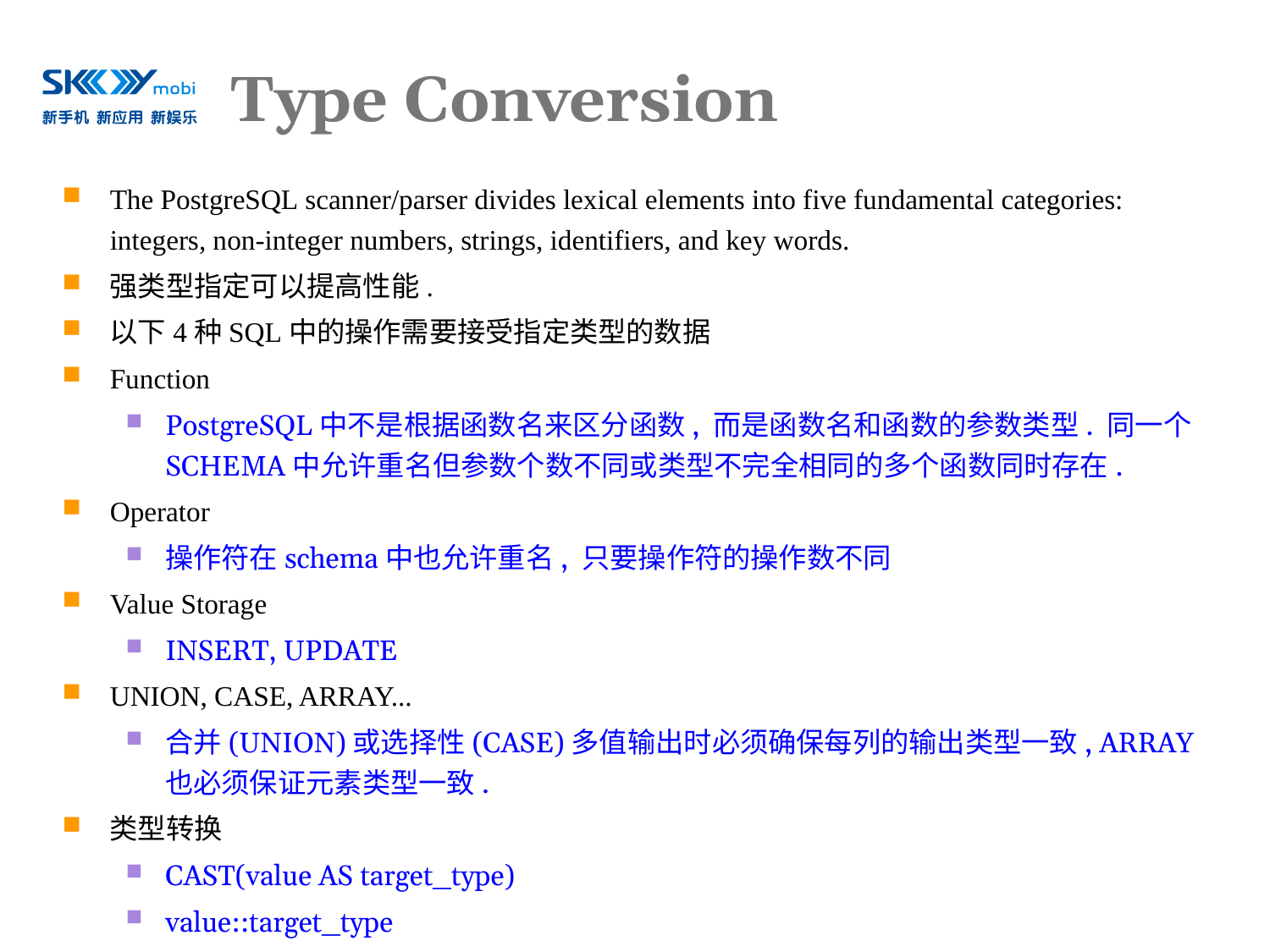

# Type Conversion
The PostgreSQL scanner/parser divides lexical elements into five fundamental categories: integers, non-integer numbers, strings, identifiers, and key words.
强类型指定可以提高性能.
以下4种SQL中的操作需要接受指定类型的数据
Function
PostgreSQL中不是根据函数名来区分函数, 而是函数名和函数的参数类型. 同一个SCHEMA中允许重名但参数个数不同或类型不完全相同的多个函数同时存在.
Operator
操作符在schema中也允许重名, 只要操作符的操作数不同
Value Storage
INSERT, UPDATE
UNION, CASE, ARRAY...
合并(UNION)或选择性(CASE)多值输出时必须确保每列的输出类型一致, ARRAY也必须保证元素类型一致.
类型转换
CAST(value AS target_type)
value::target_type